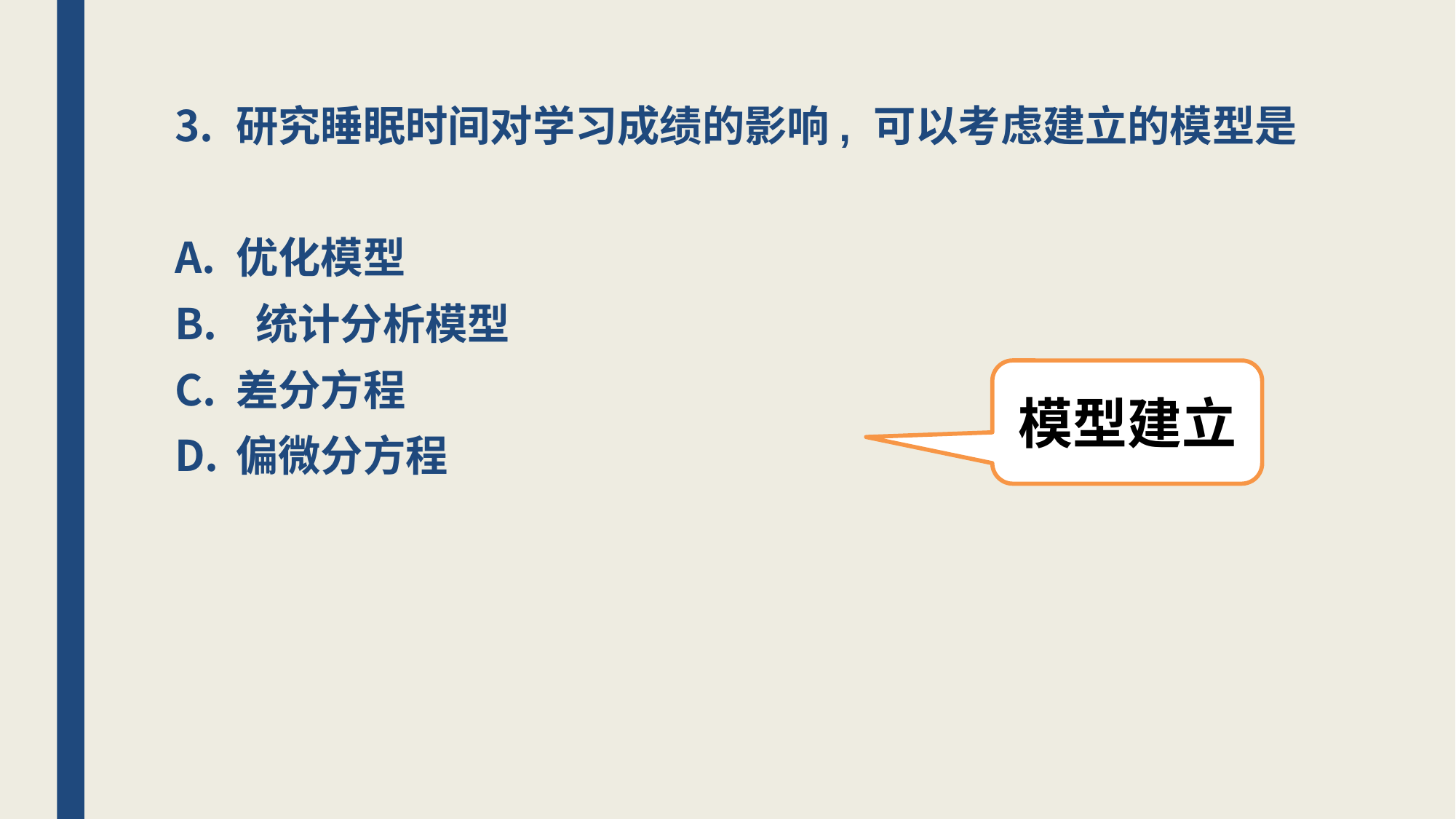

研究睡眠时间对学习成绩的影响, 可以考虑建立的模型是

优化模型
 统计分析模型
差分方程
偏微分方程
模型建立